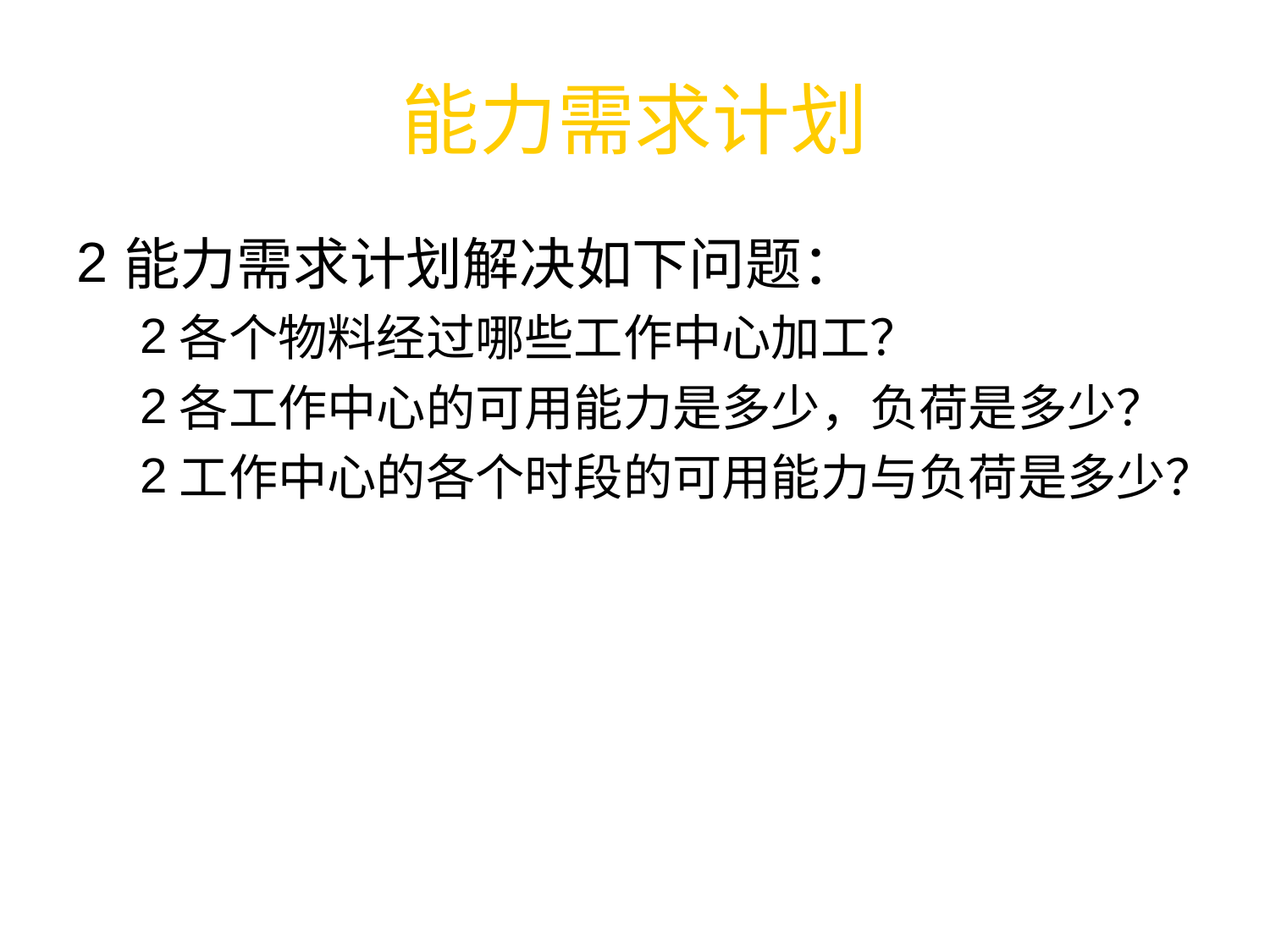

# 能力需求计划
能力需求计划解决如下问题：
各个物料经过哪些工作中心加工？
各工作中心的可用能力是多少，负荷是多少？
工作中心的各个时段的可用能力与负荷是多少？